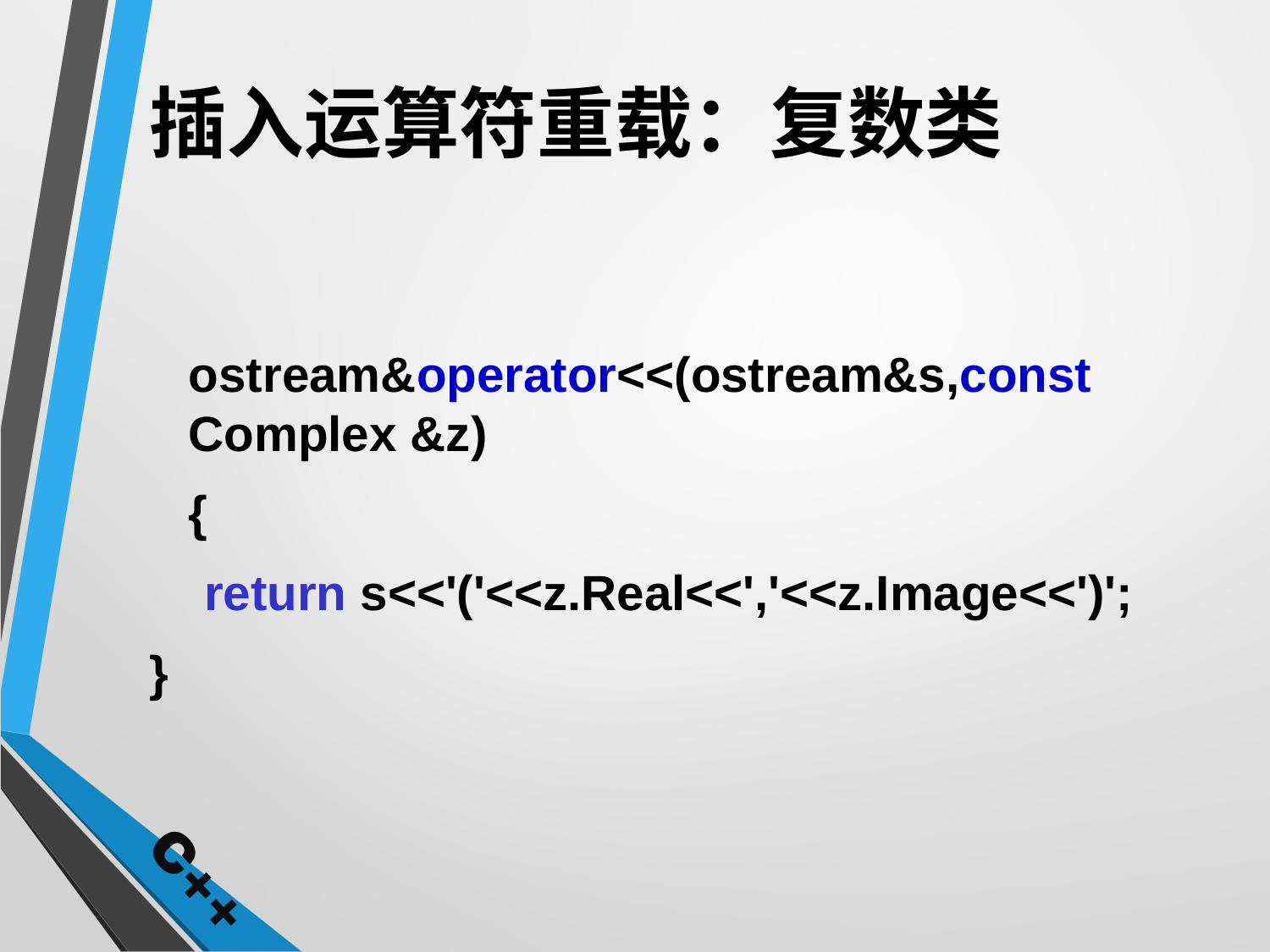

# 插入运算符重载：复数类
	ostream&operator<<(ostream&s,const Complex &z)
	{
    return s<<'('<<z.Real<<','<<z.Image<<')';
}